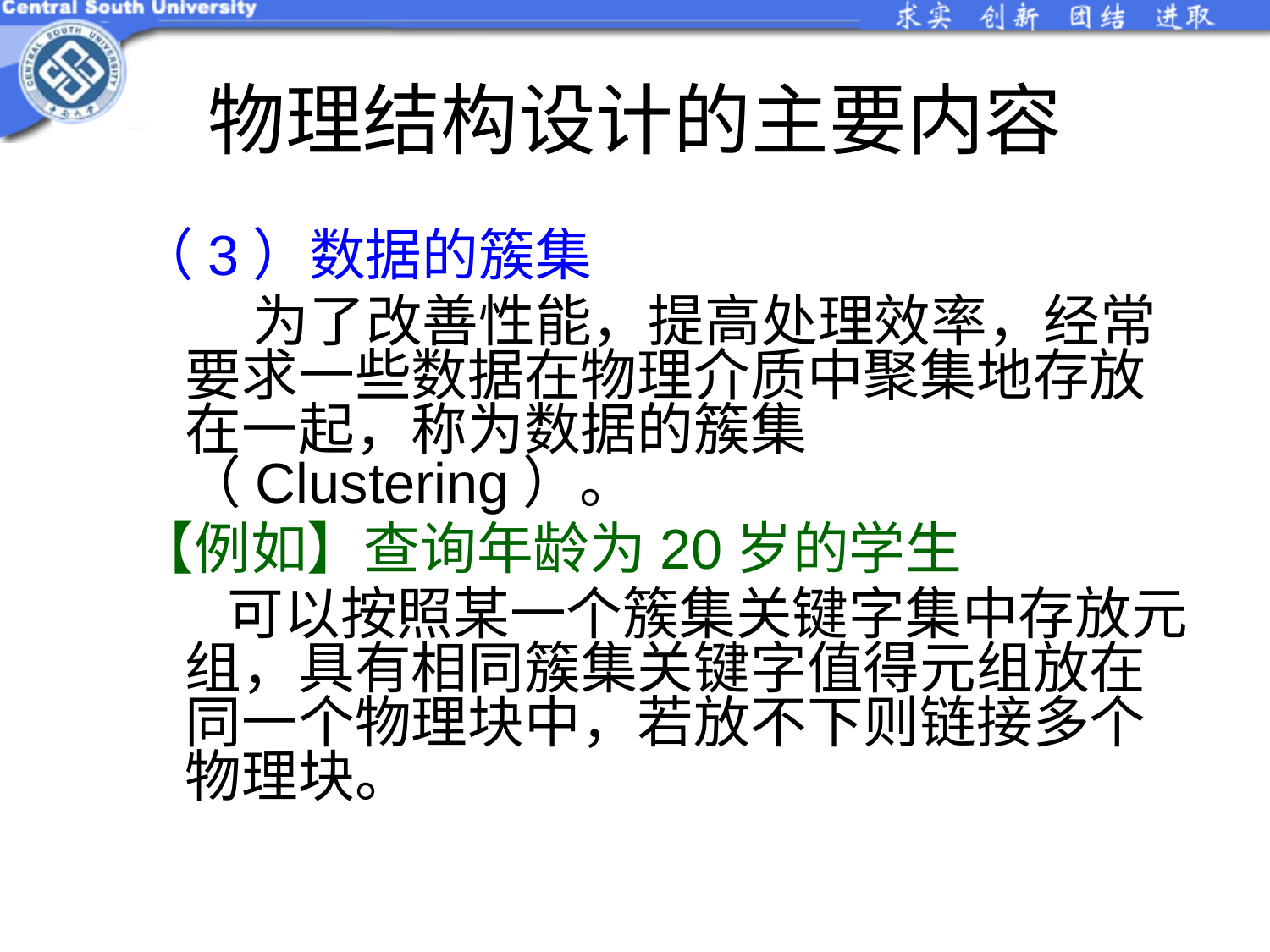

# 物理结构设计的主要内容
（3）数据的簇集
        为了改善性能，提高处理效率，经常要求一些数据在物理介质中聚集地存放在一起，称为数据的簇集（Clustering）。
【例如】查询年龄为20岁的学生
      可以按照某一个簇集关键字集中存放元组，具有相同簇集关键字值得元组放在同一个物理块中，若放不下则链接多个物理块。